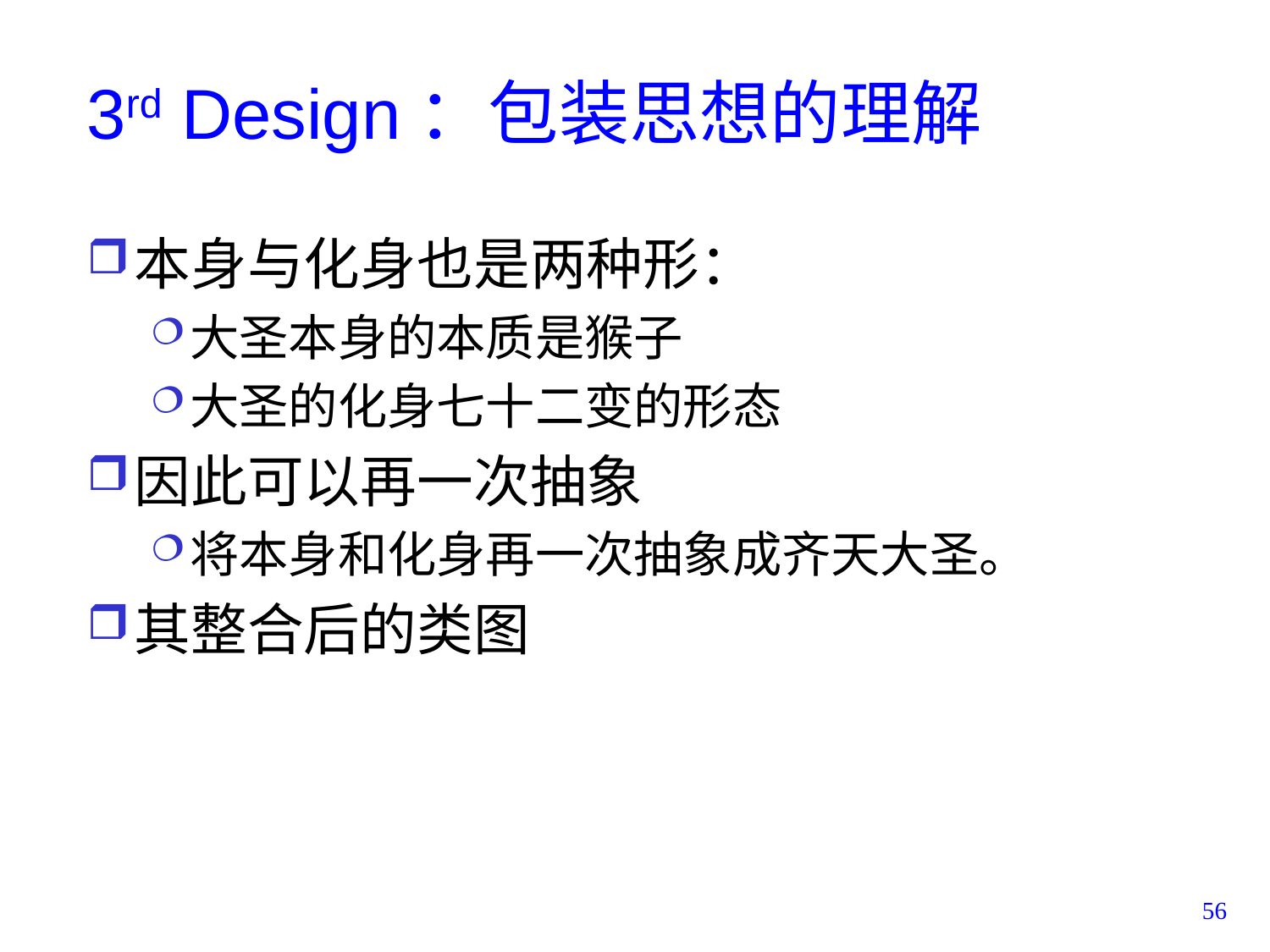

# 3rd Design：包装思想的理解
本身与化身也是两种形：
大圣本身的本质是猴子
大圣的化身七十二变的形态
因此可以再一次抽象
将本身和化身再一次抽象成齐天大圣。
其整合后的类图
56